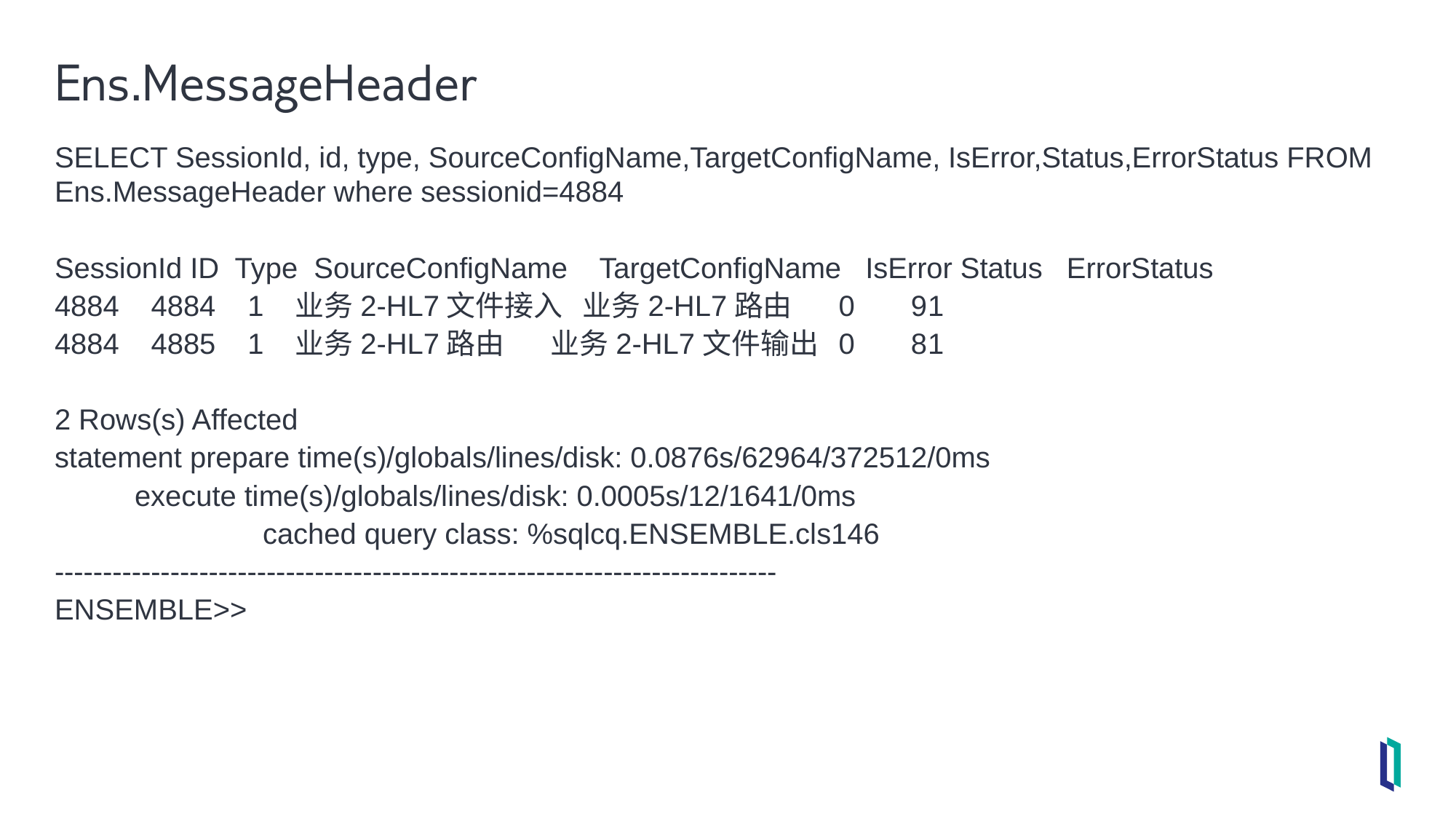

# Ens.MessageHeader
SELECT SessionId, id, type, SourceConfigName,TargetConfigName, IsError,Status,ErrorStatus FROM Ens.MessageHeader where sessionid=4884

SessionId ID  Type  SourceConfigName    TargetConfigName   IsError Status   ErrorStatus
4884    4884    1   业务2-HL7文件接入   业务2-HL7路由      0       9	1
4884    4885    1   业务2-HL7路由       业务2-HL7文件输出  0       8	1

2 Rows(s) Affected
statement prepare time(s)/globals/lines/disk: 0.0876s/62964/372512/0ms
          execute time(s)/globals/lines/disk: 0.0005s/12/1641/0ms
                          cached query class: %sqlcq.ENSEMBLE.cls146
---------------------------------------------------------------------------
ENSEMBLE>>